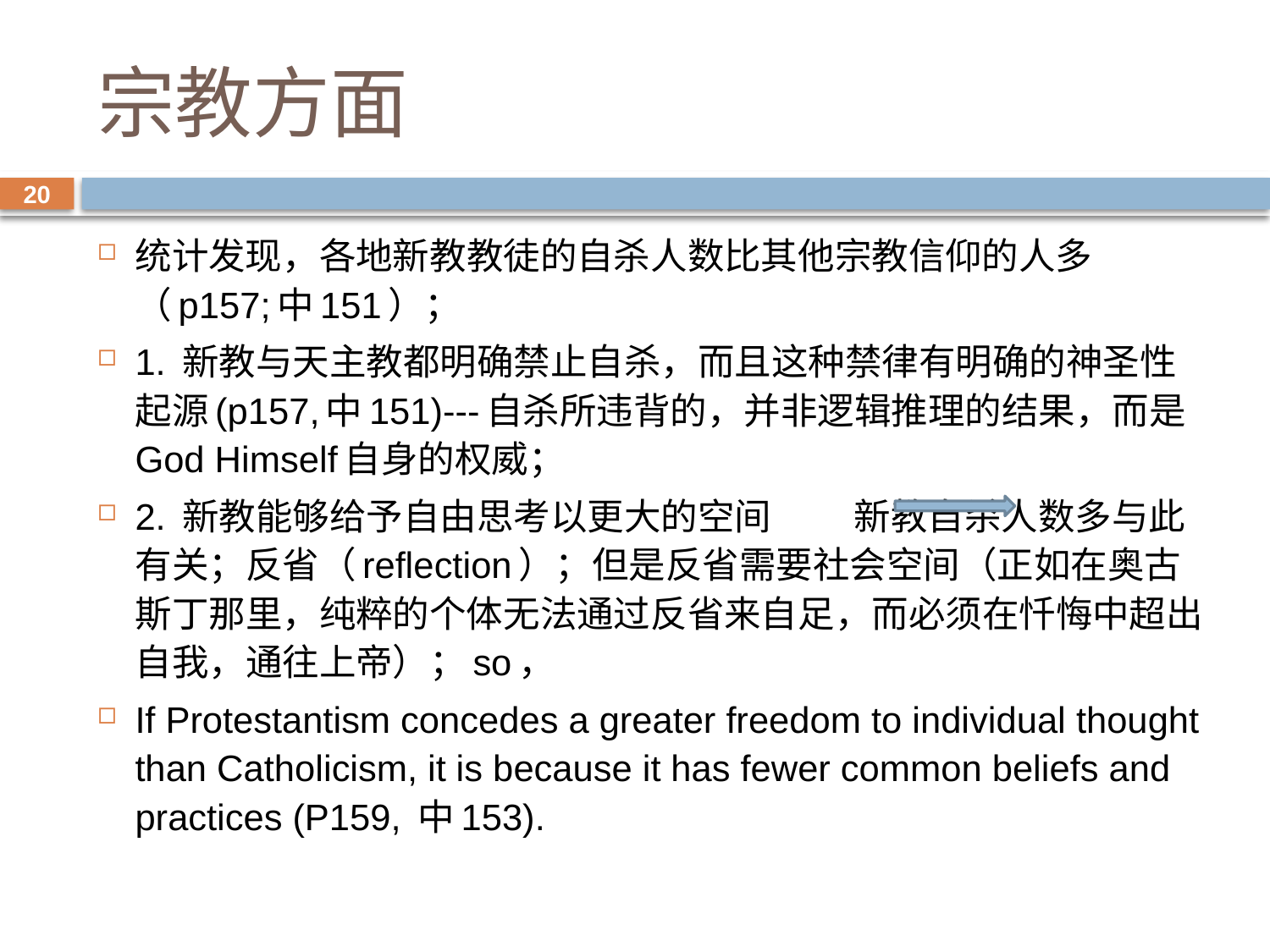

# 宗教方面
20
统计发现，各地新教教徒的自杀人数比其他宗教信仰的人多（p157;中151）；
1. 新教与天主教都明确禁止自杀，而且这种禁律有明确的神圣性起源(p157,中151)---自杀所违背的，并非逻辑推理的结果，而是God Himself自身的权威；
2. 新教能够给予自由思考以更大的空间          新教自杀人数多与此有关；反省（reflection）；但是反省需要社会空间（正如在奥古斯丁那里，纯粹的个体无法通过反省来自足，而必须在忏悔中超出自我，通往上帝）；so，
If Protestantism concedes a greater freedom to individual thought than Catholicism, it is because it has fewer common beliefs and practices (P159, 中153).